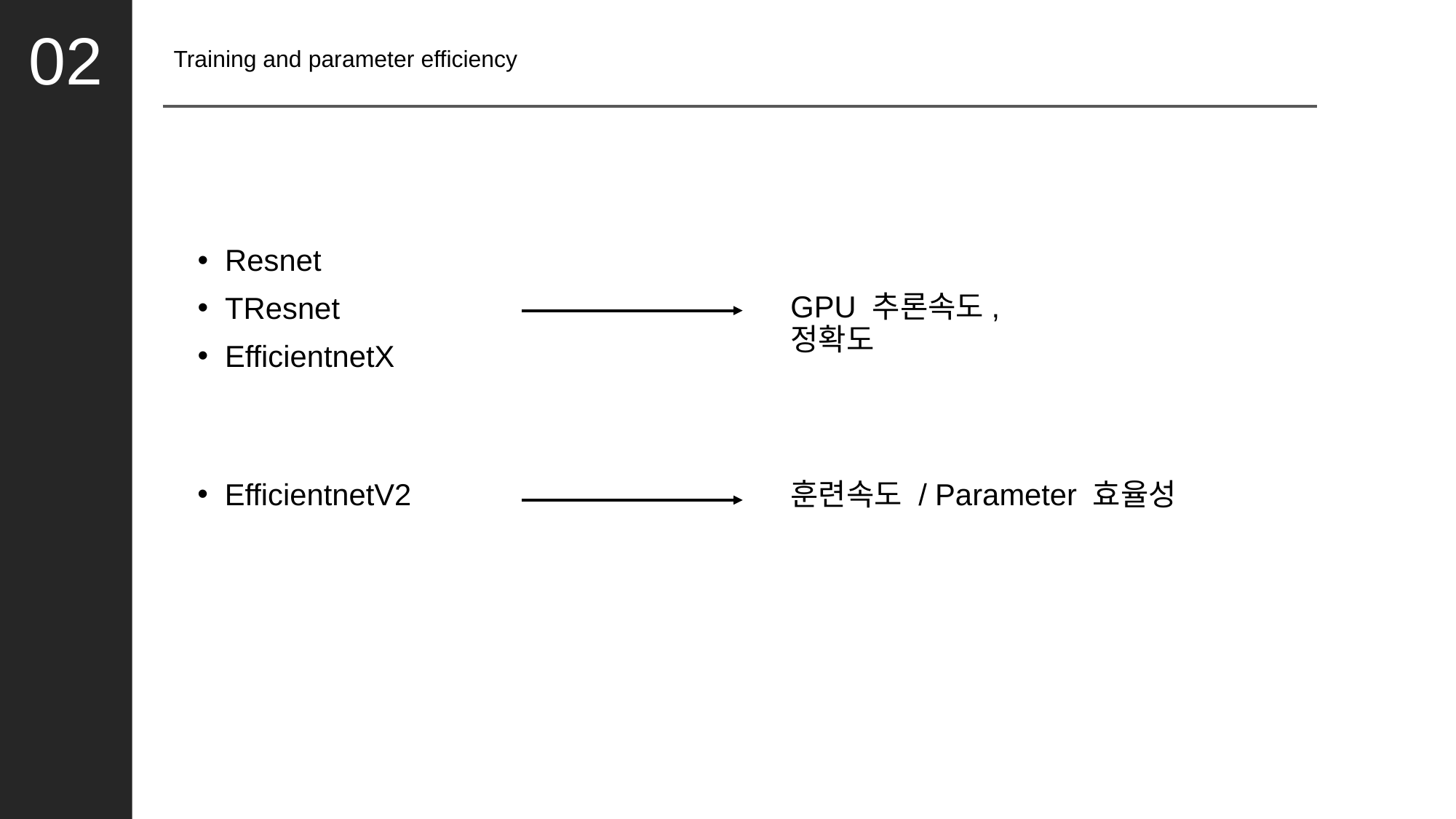

02
# Training and parameter efficiency
Resnet
TResnet
EfficientnetX
GPU 추론속도,정확도
EfficientnetV2
훈련속도 / Parameter 효율성